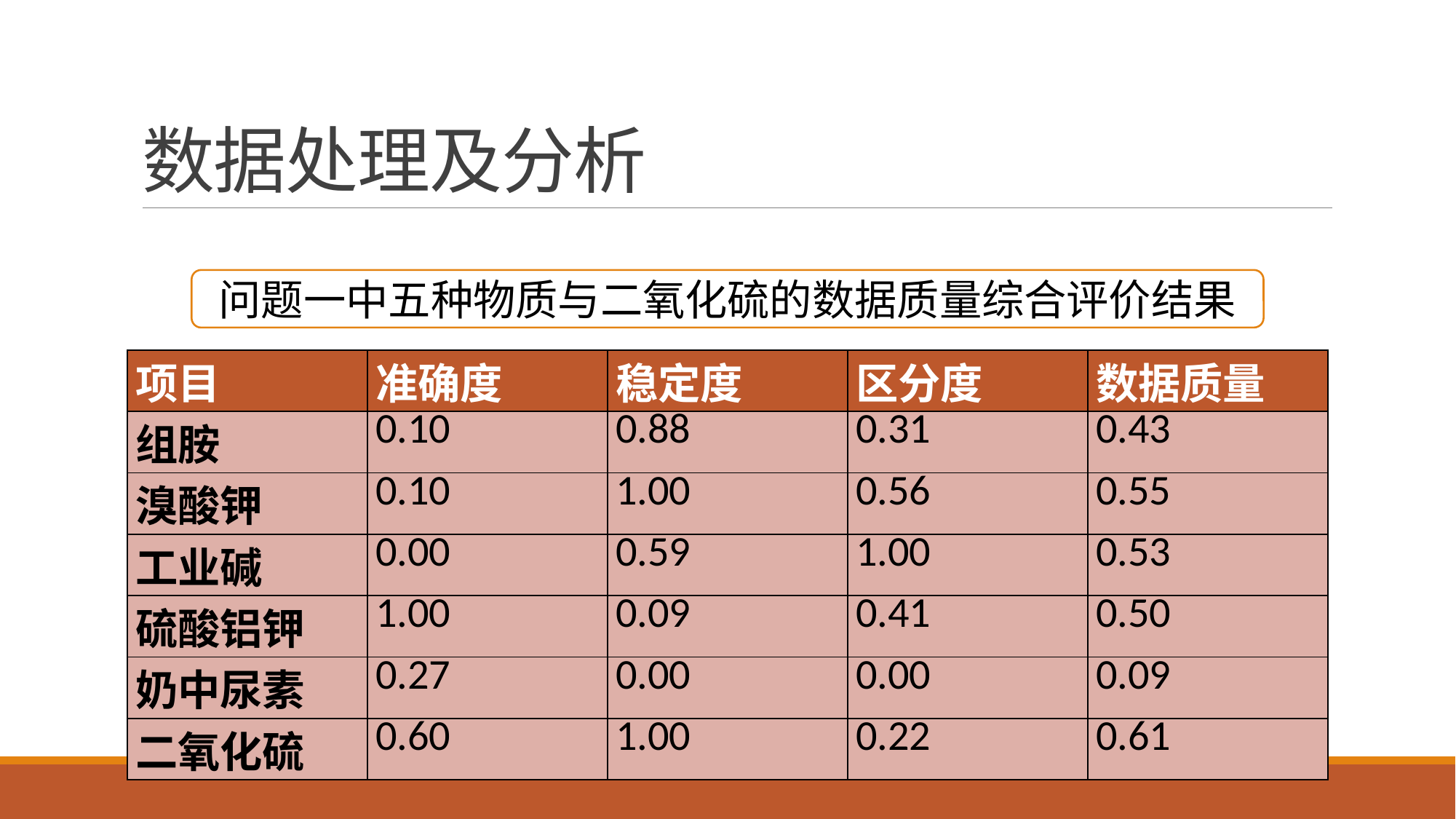

# 数据处理及分析
问题一中五种物质与二氧化硫的数据质量综合评价结果
| 项目 | 准确度 | 稳定度 | 区分度 | 数据质量 |
| --- | --- | --- | --- | --- |
| 组胺 | 0.10 | 0.88 | 0.31 | 0.43 |
| 溴酸钾 | 0.10 | 1.00 | 0.56 | 0.55 |
| 工业碱 | 0.00 | 0.59 | 1.00 | 0.53 |
| 硫酸铝钾 | 1.00 | 0.09 | 0.41 | 0.50 |
| 奶中尿素 | 0.27 | 0.00 | 0.00 | 0.09 |
| 二氧化硫 | 0.60 | 1.00 | 0.22 | 0.61 |